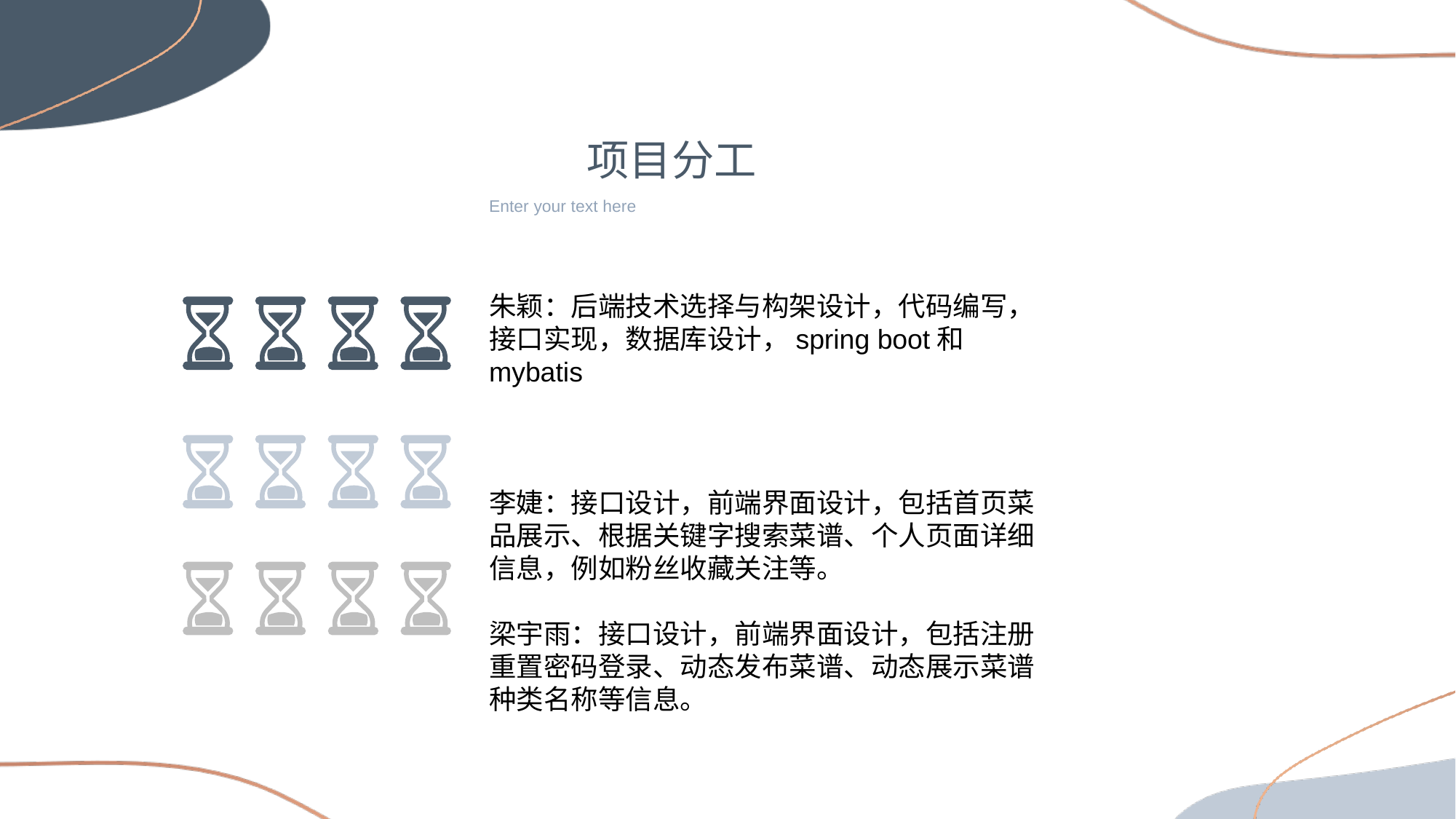

项目分工
Enter your text here
朱颖：后端技术选择与构架设计，代码编写，接口实现，数据库设计，spring boot和mybatis

李婕：接口设计，前端界面设计，包括首页菜品展示、根据关键字搜索菜谱、个人页面详细信息，例如粉丝收藏关注等。

梁宇雨：接口设计，前端界面设计，包括注册重置密码登录、动态发布菜谱、动态展示菜谱种类名称等信息。